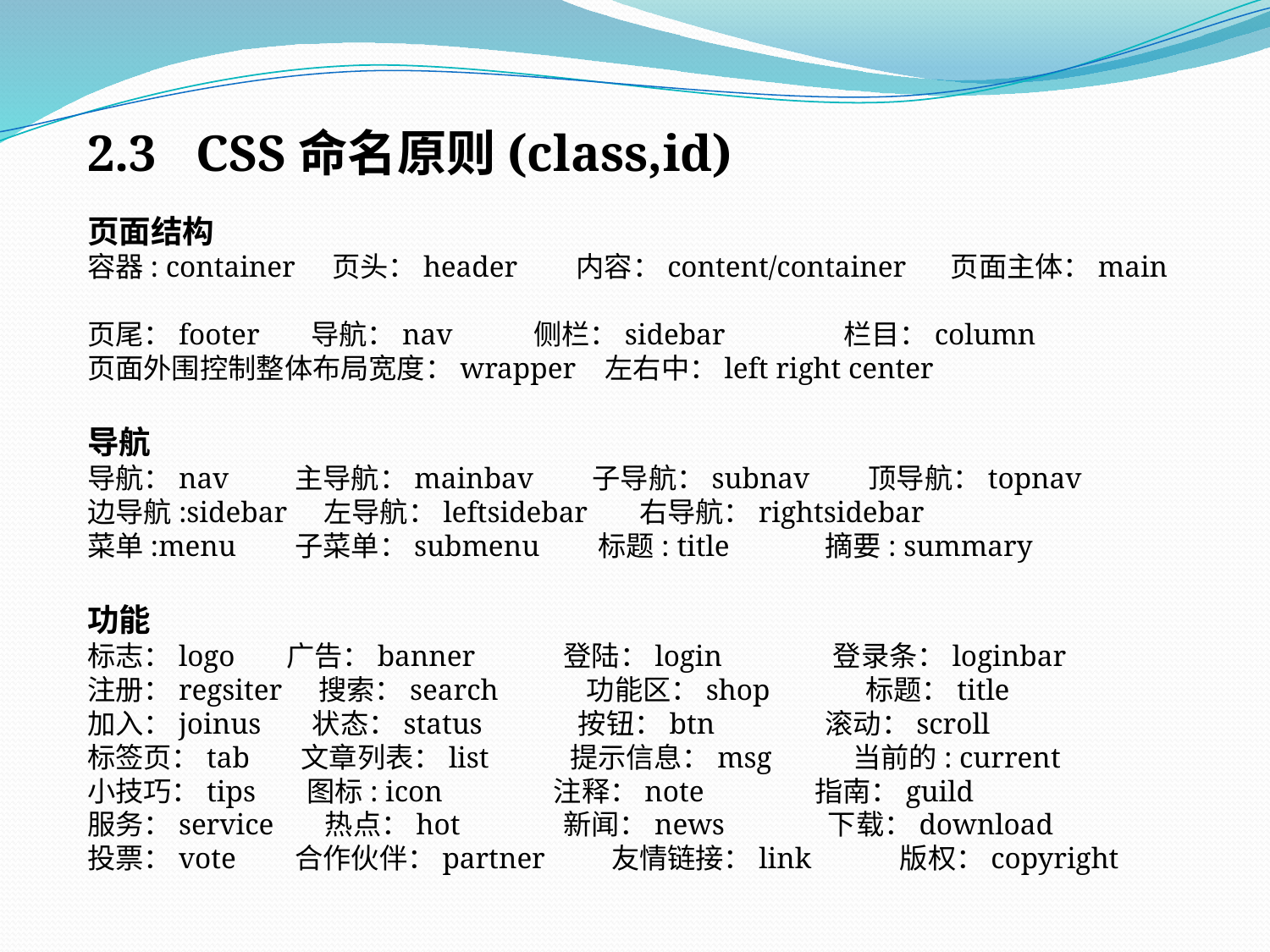

2.3   CSS命名原则(class,id)

页面结构
容器: container    页头：header       内容：content/container     页面主体：main
页尾：footer      导航：nav          侧栏：sidebar               栏目：column
页面外围控制整体布局宽度：wrapper   左右中：left right center

导航
导航：nav        主导航：mainbav       子导航：subnav       顶导航：topnav
边导航:sidebar    左导航：leftsidebar      右导航：rightsidebar
菜单:menu       子菜单：submenu       标题: title            摘要: summary

功能
标志：logo      广告：banner           登陆：login              登录条：loginbar
注册：regsiter    搜索：search           功能区：shop            标题：title
加入：joinus      状态：status            按钮：btn              滚动：scroll
标签页：tab      文章列表：list          提示信息：msg          当前的: current
小技巧：tips      图标: icon              注释：note              指南：guild
服务：service      热点：hot             新闻：news             下载：download
投票：vote       合作伙伴：partner        友情链接：link           版权：copyright